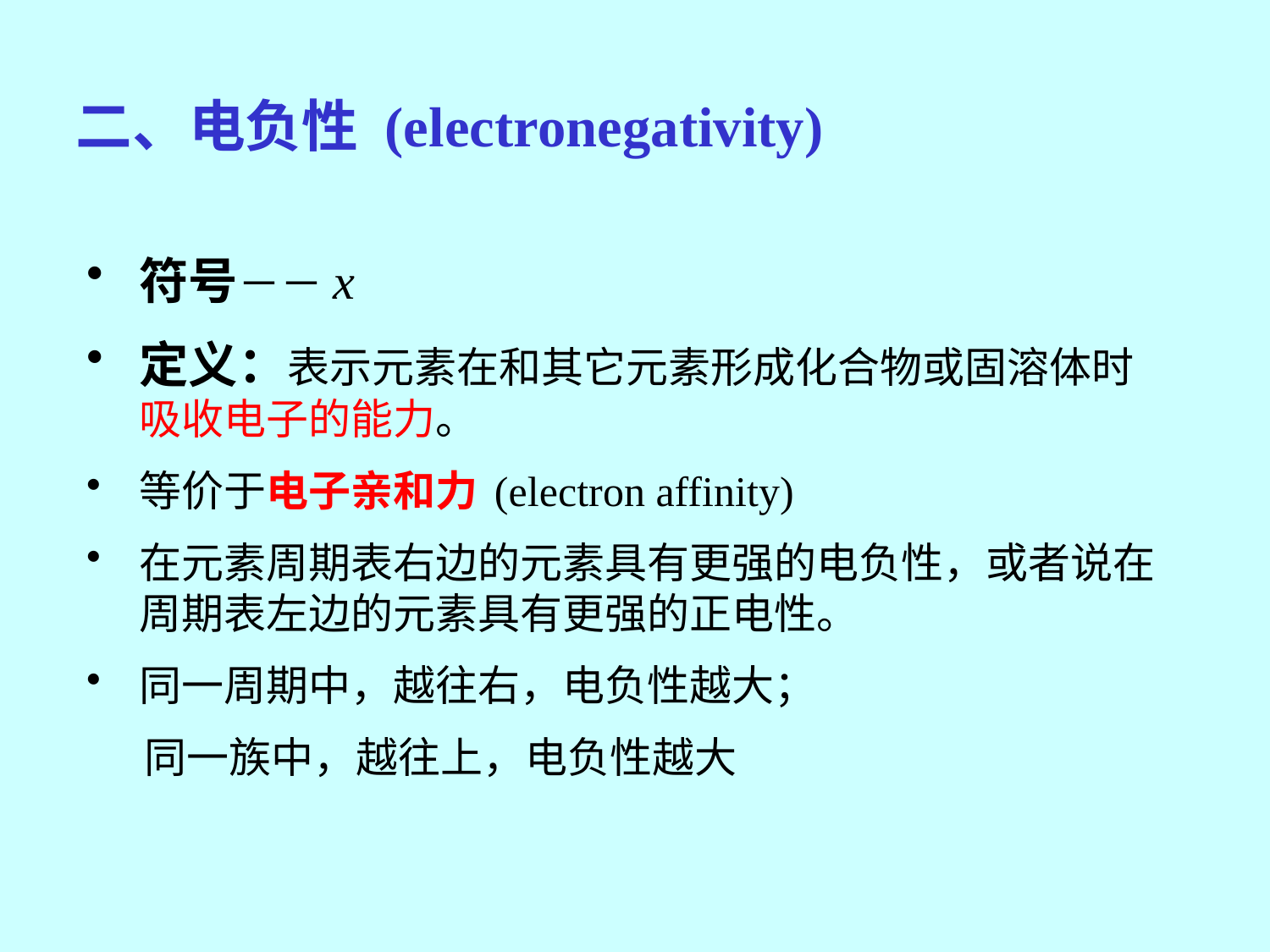

二、电负性 (electronegativity)
符号－－x
定义：表示元素在和其它元素形成化合物或固溶体时吸收电子的能力。
等价于电子亲和力 (electron affinity)
在元素周期表右边的元素具有更强的电负性，或者说在周期表左边的元素具有更强的正电性。
同一周期中，越往右，电负性越大；
     同一族中，越往上，电负性越大